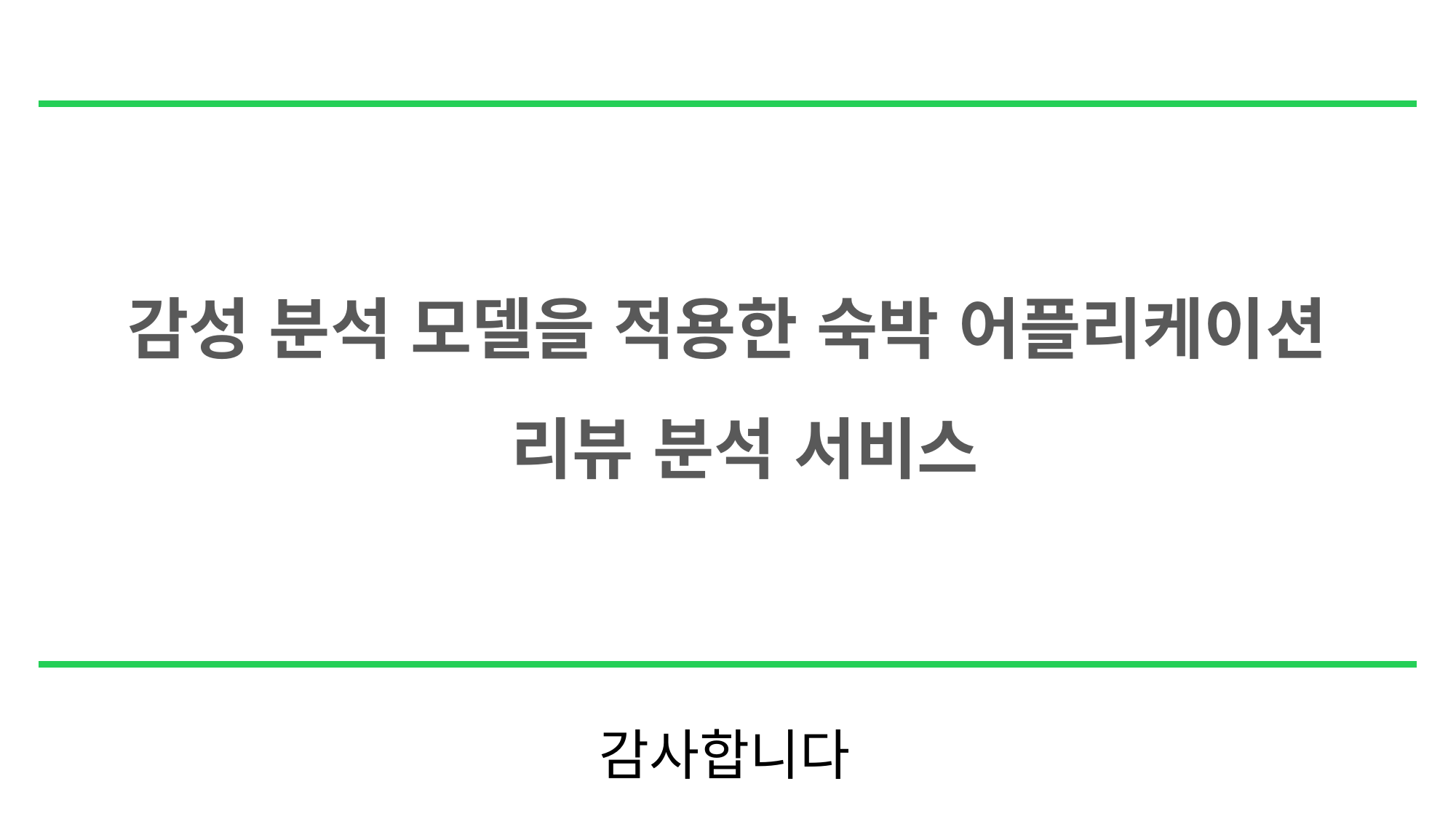

감성 분석 모델을 적용한 숙박 어플리케이션
 리뷰 분석 서비스
감사합니다